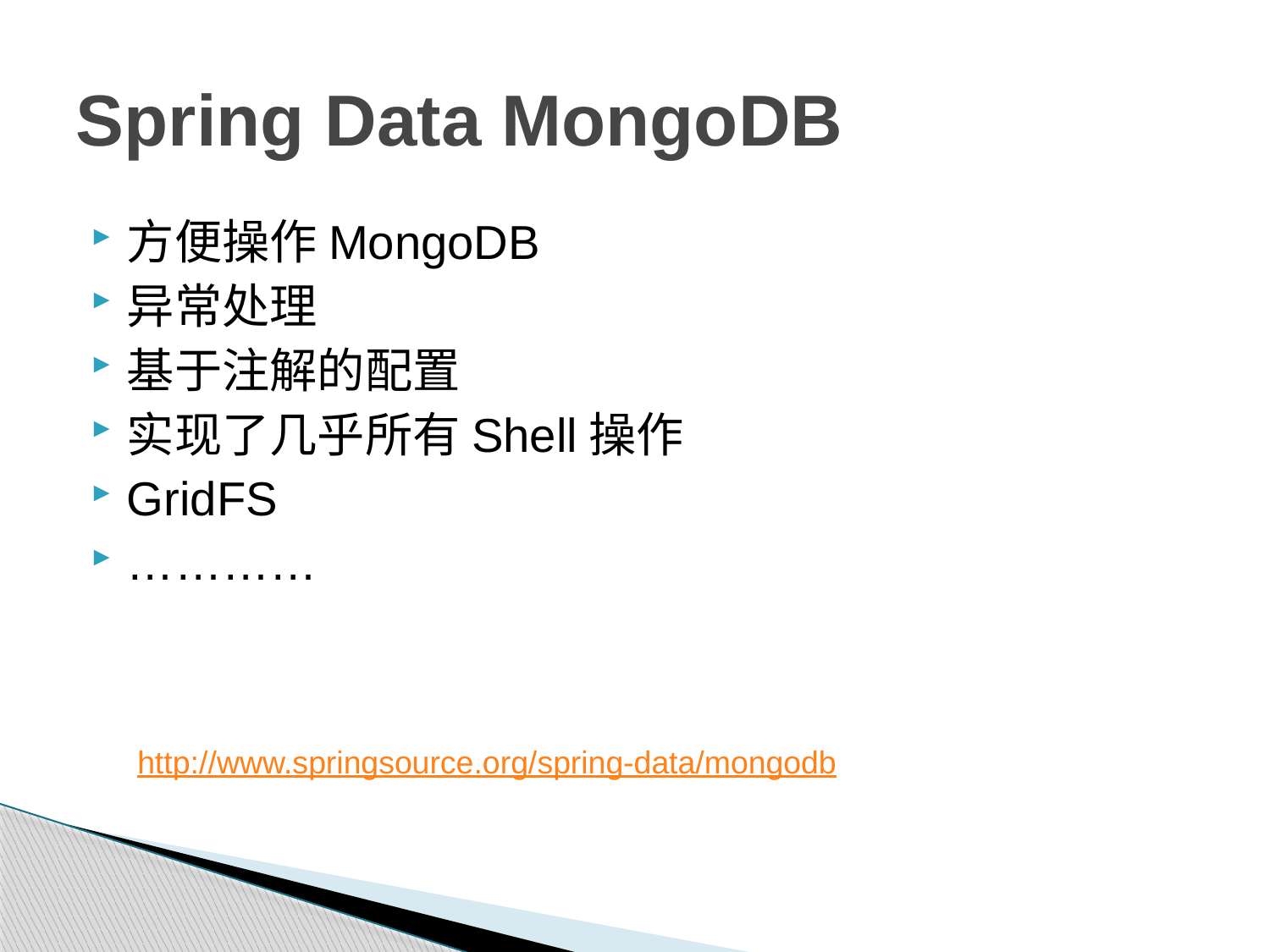

# Spring Data MongoDB
方便操作MongoDB
异常处理
基于注解的配置
实现了几乎所有Shell操作
GridFS
…………
http://www.springsource.org/spring-data/mongodb